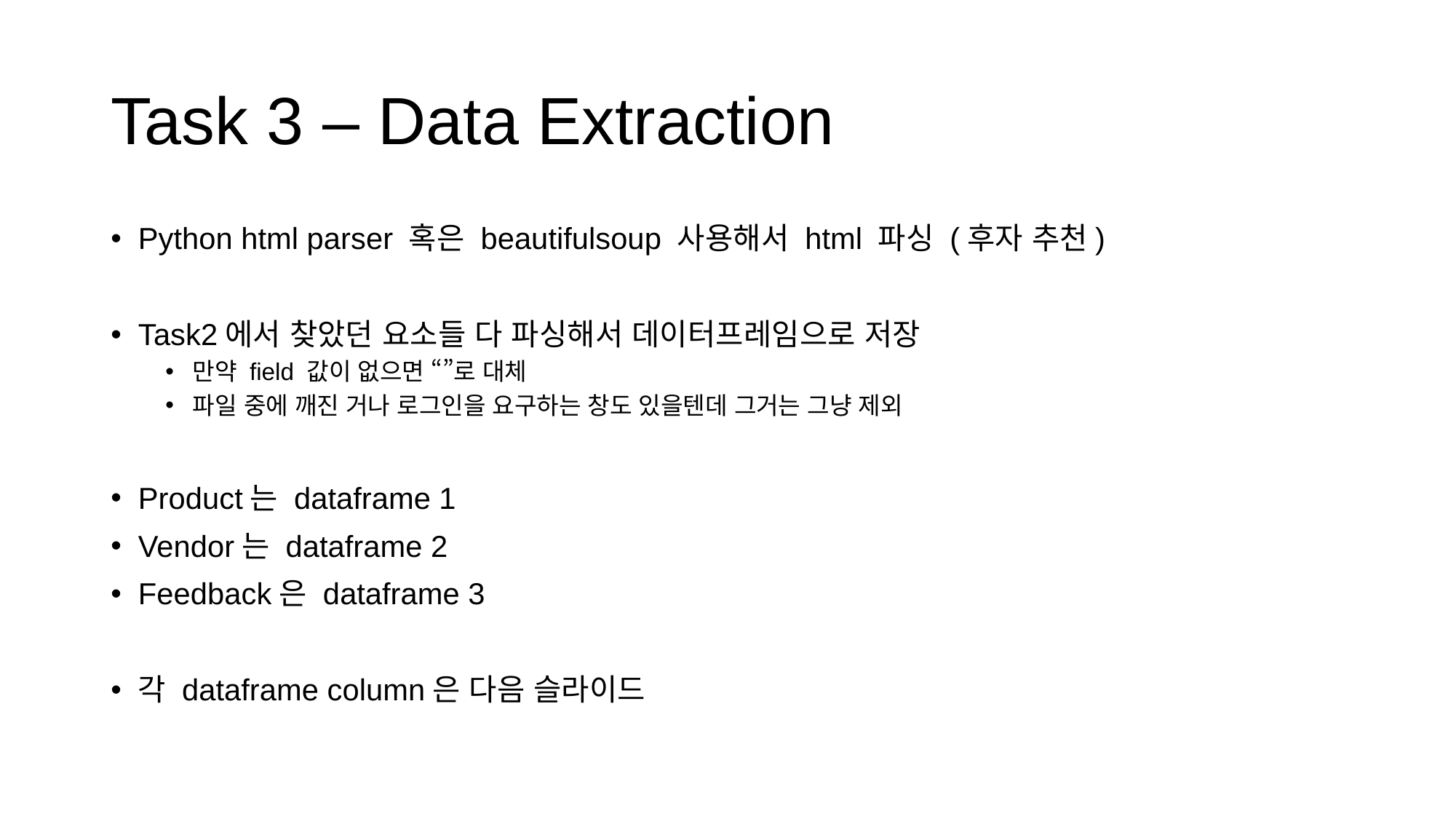

# Task 3 – Data Extraction
Python html parser 혹은 beautifulsoup 사용해서 html 파싱 (후자 추천)

Task2에서 찾았던 요소들 다 파싱해서 데이터프레임으로 저장
만약 field 값이 없으면 “”로 대체
파일 중에 깨진 거나 로그인을 요구하는 창도 있을텐데 그거는 그냥 제외

Product는 dataframe 1
Vendor는 dataframe 2
Feedback은 dataframe 3

각 dataframe column은 다음 슬라이드